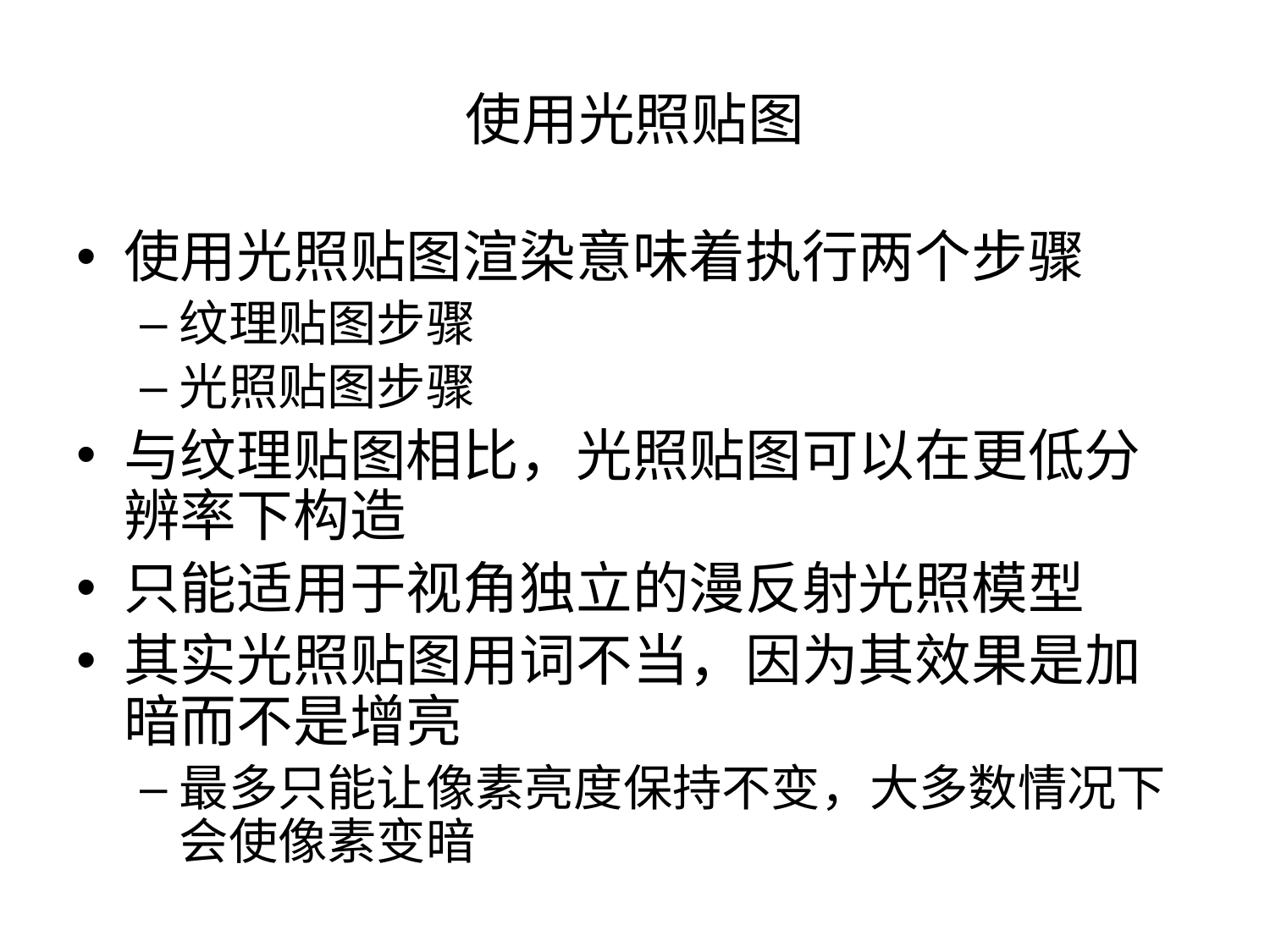

# 使用光照贴图
使用光照贴图渲染意味着执行两个步骤
纹理贴图步骤
光照贴图步骤
与纹理贴图相比，光照贴图可以在更低分辨率下构造
只能适用于视角独立的漫反射光照模型
其实光照贴图用词不当，因为其效果是加暗而不是增亮
最多只能让像素亮度保持不变，大多数情况下会使像素变暗